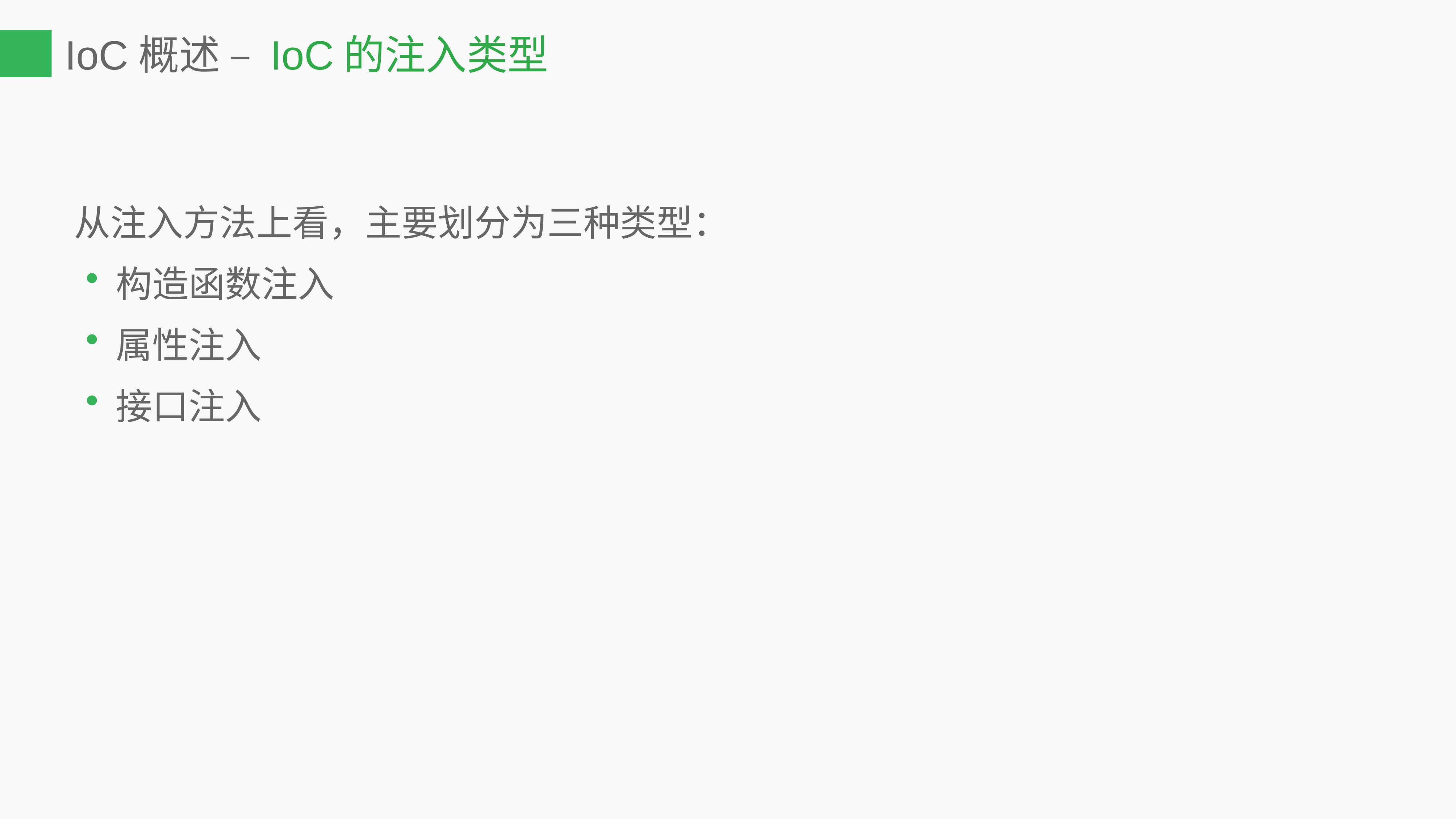

IoC概述 – IoC的注入类型

从注入方法上看，主要划分为三种类型：
构造函数注入
属性注入
接口注入